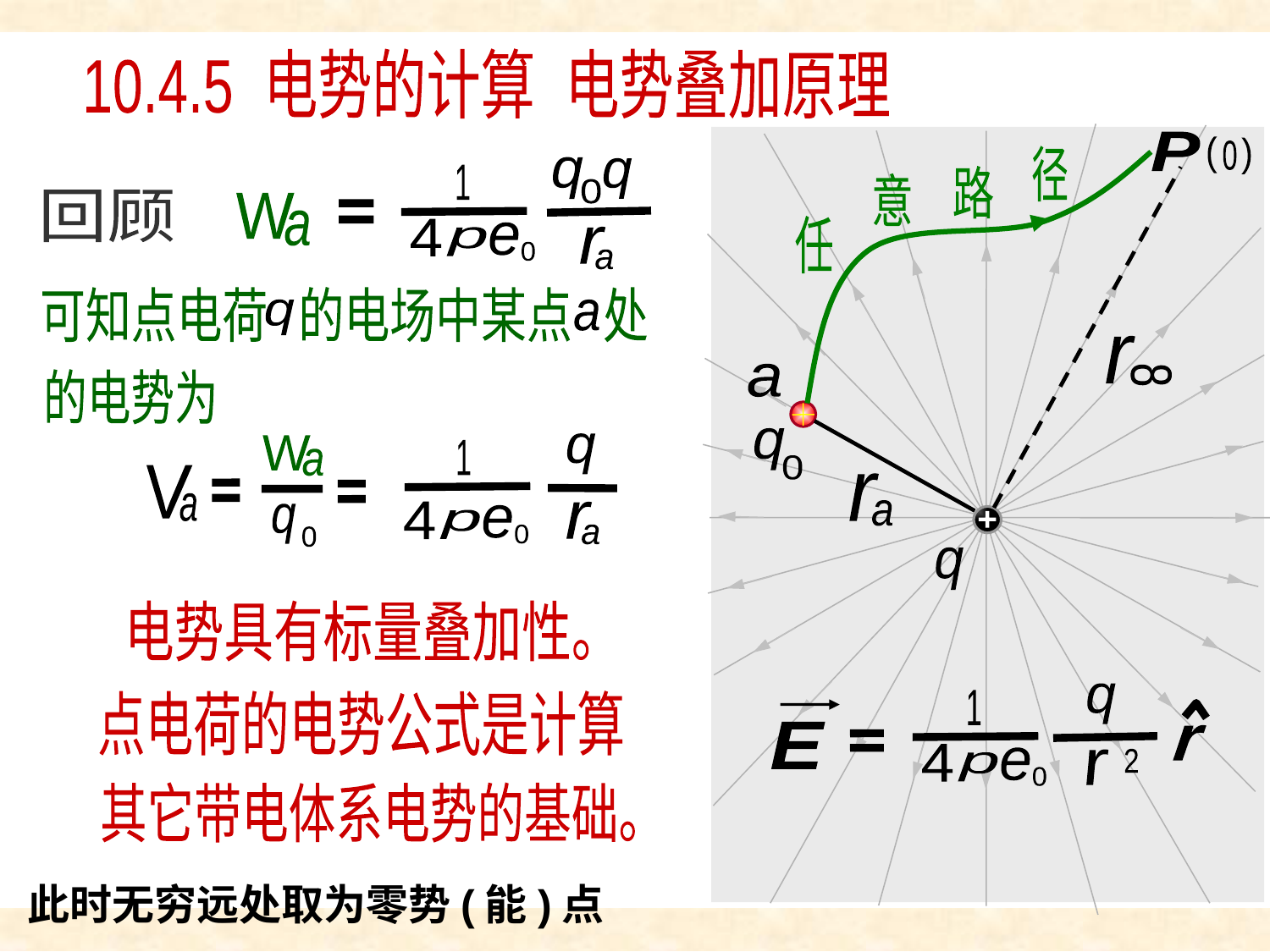

叠加原理
10.4.5  电势的计算  电势叠加原理

P
(
(
0

r
8
径

路
意
任

a

q
0

r
a

+
q
q

r

2
r
1

E

4
ε
0
π
q
q
1
0
回顾
W

a

4
ε
0
r
a
π
可知点电荷   的电场中某点   处
q
a
的电势为
q
W
a

q
0
1
V
a

4
ε
0
π
r
a
电势具有标量叠加性。
点电荷的电势公式是计算
其它带电体系电势的基础。
此时无穷远处取为零势(能)点